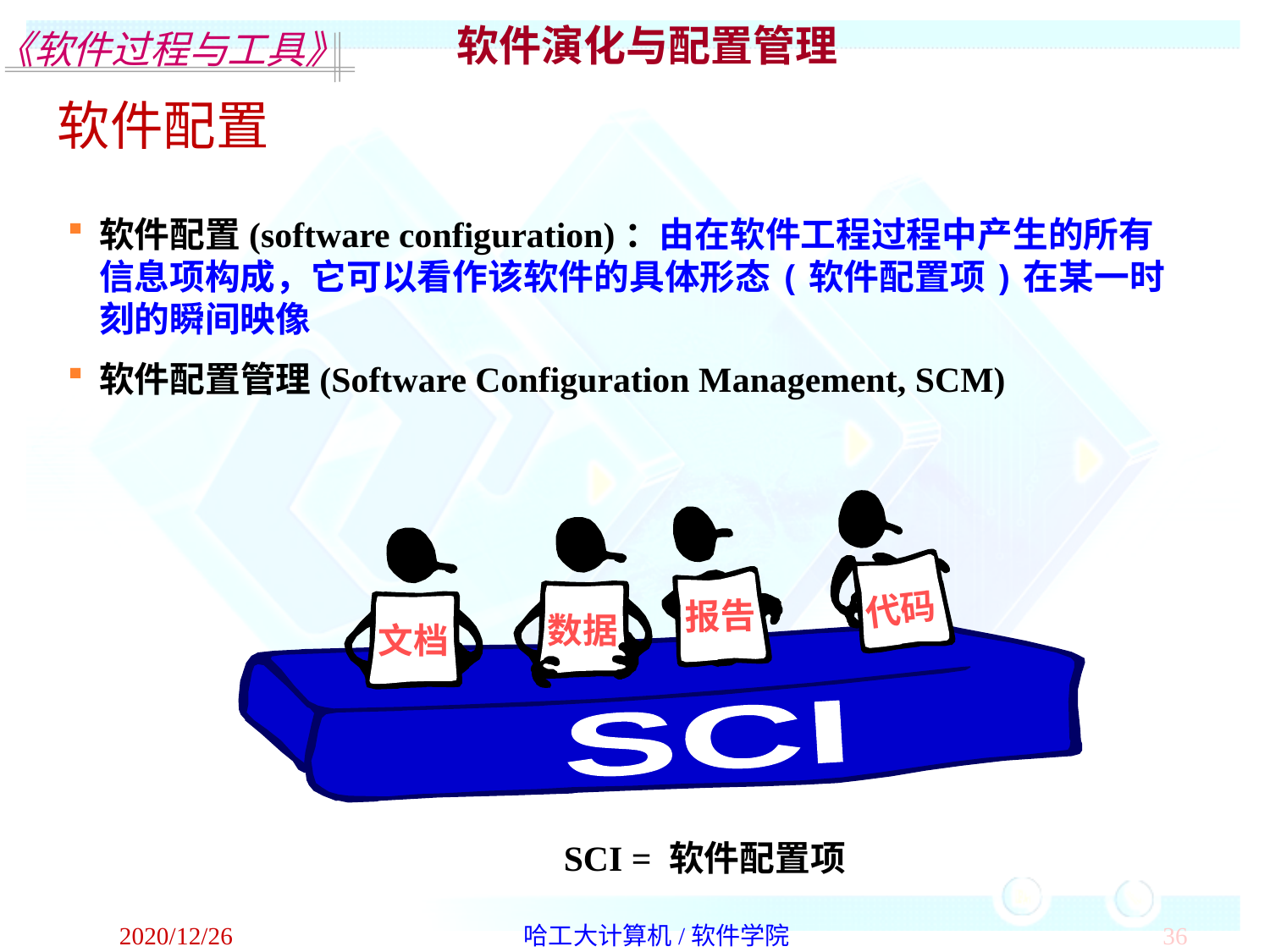

软件演化与配置管理
软件配置
软件配置(software configuration)：由在软件工程过程中产生的所有信息项构成，它可以看作该软件的具体形态(软件配置项)在某一时刻的瞬间映像
软件配置管理(Software Configuration Management, SCM)

代码

报告

数据

文档

SCI
SCI = 软件配置项